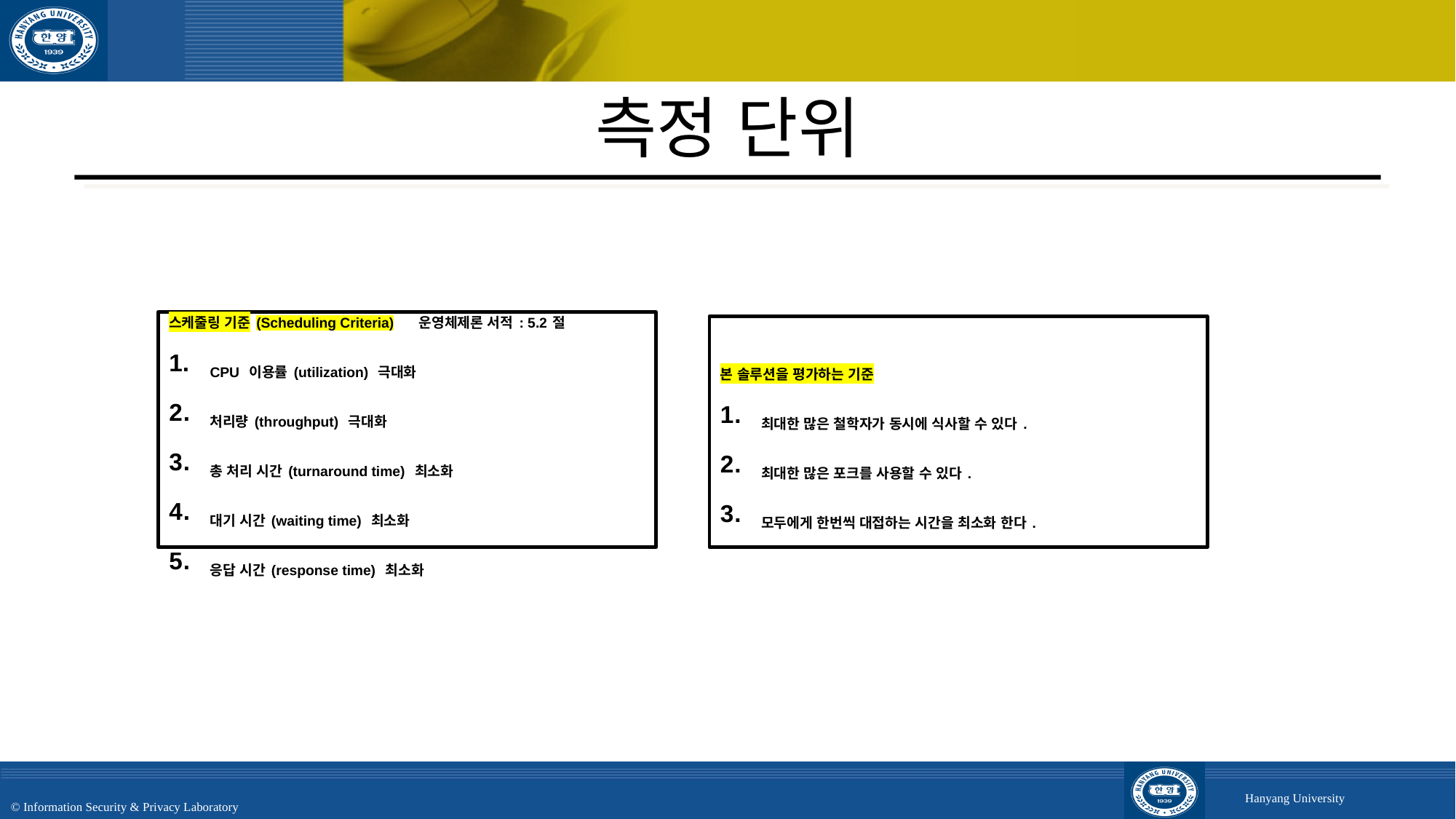

# 측정 단위
스케줄링 기준(Scheduling Criteria)     운영체제론 서적: 5.2절
CPU 이용률(utilization) 극대화
처리량(throughput) 극대화
총 처리 시간(turnaround time) 최소화
대기 시간(waiting time) 최소화
응답 시간(response time) 최소화
본 솔루션을 평가하는 기준
최대한 많은 철학자가 동시에 식사할 수 있다.
최대한 많은 포크를 사용할 수 있다.
모두에게 한번씩 대접하는 시간을 최소화 한다.